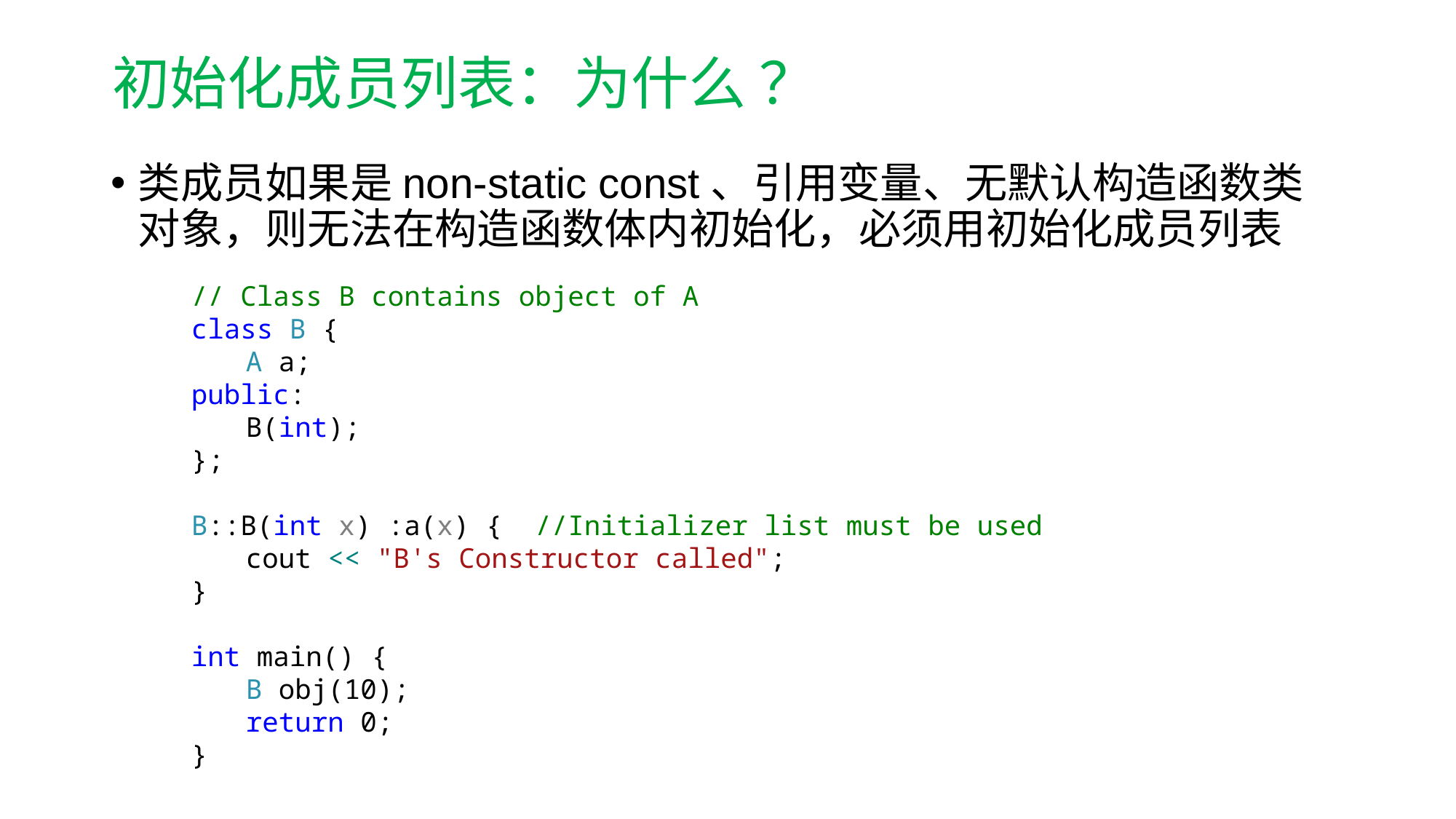

# 初始化成员列表：为什么 ？
类成员如果是non-static const、引用变量、无默认构造函数类对象，则无法在构造函数体内初始化，必须用初始化成员列表

// Class B contains object of A
class B {
A a;
public:
B(int);
};

B::B(int x) :a(x) {  //Initializer list must be used
cout << "B's Constructor called";
}

int main() {
B obj(10);
return 0;
}